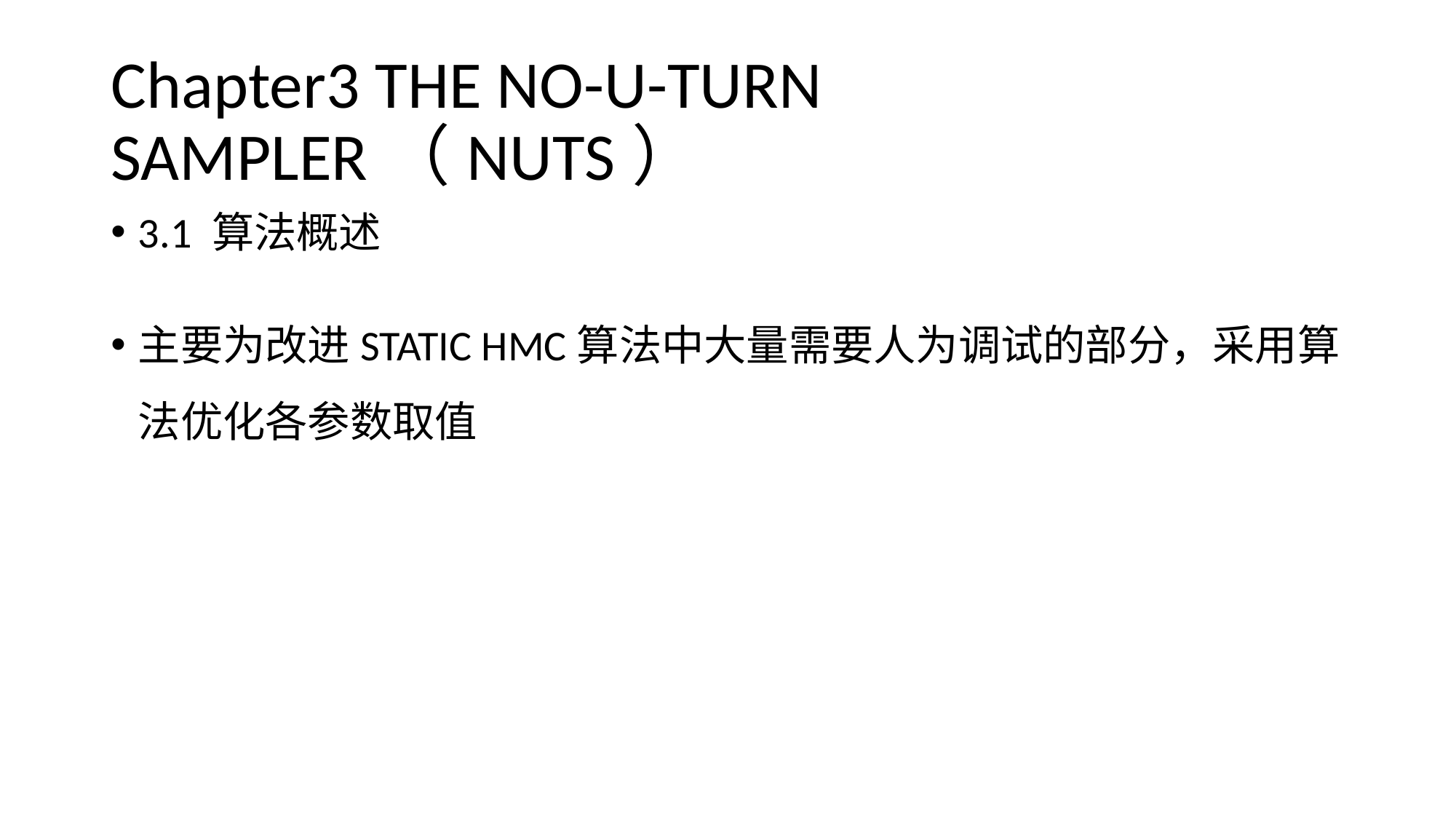

# Chapter3 THE NO-U-TURN SAMPLER（NUTS）
3.1 算法概述
主要为改进STATIC HMC算法中大量需要人为调试的部分，采用算法优化各参数取值